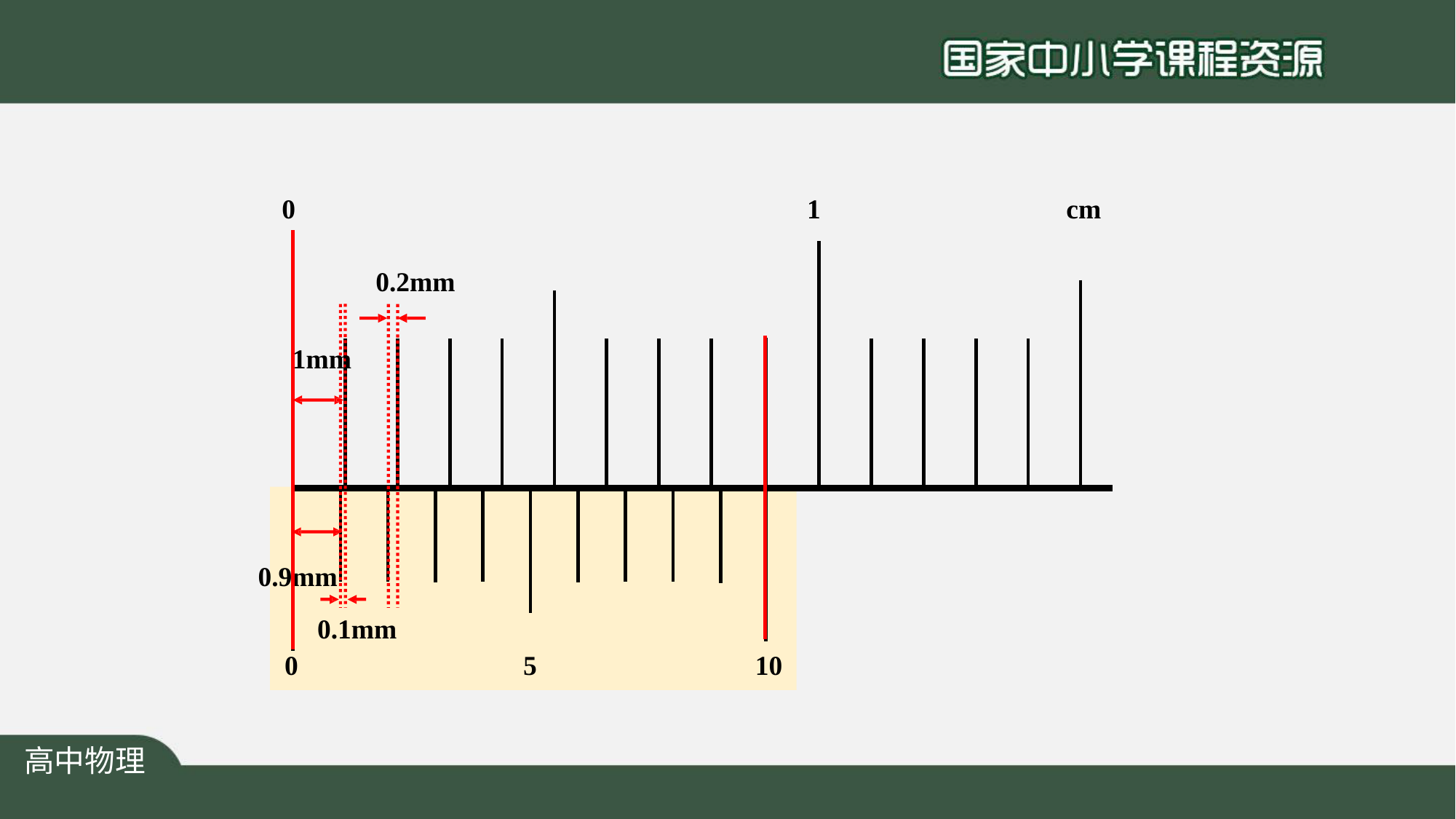

0
1
cm

0.2mm

1mm

0.9mm
0.1mm

0
5
10
高中物理